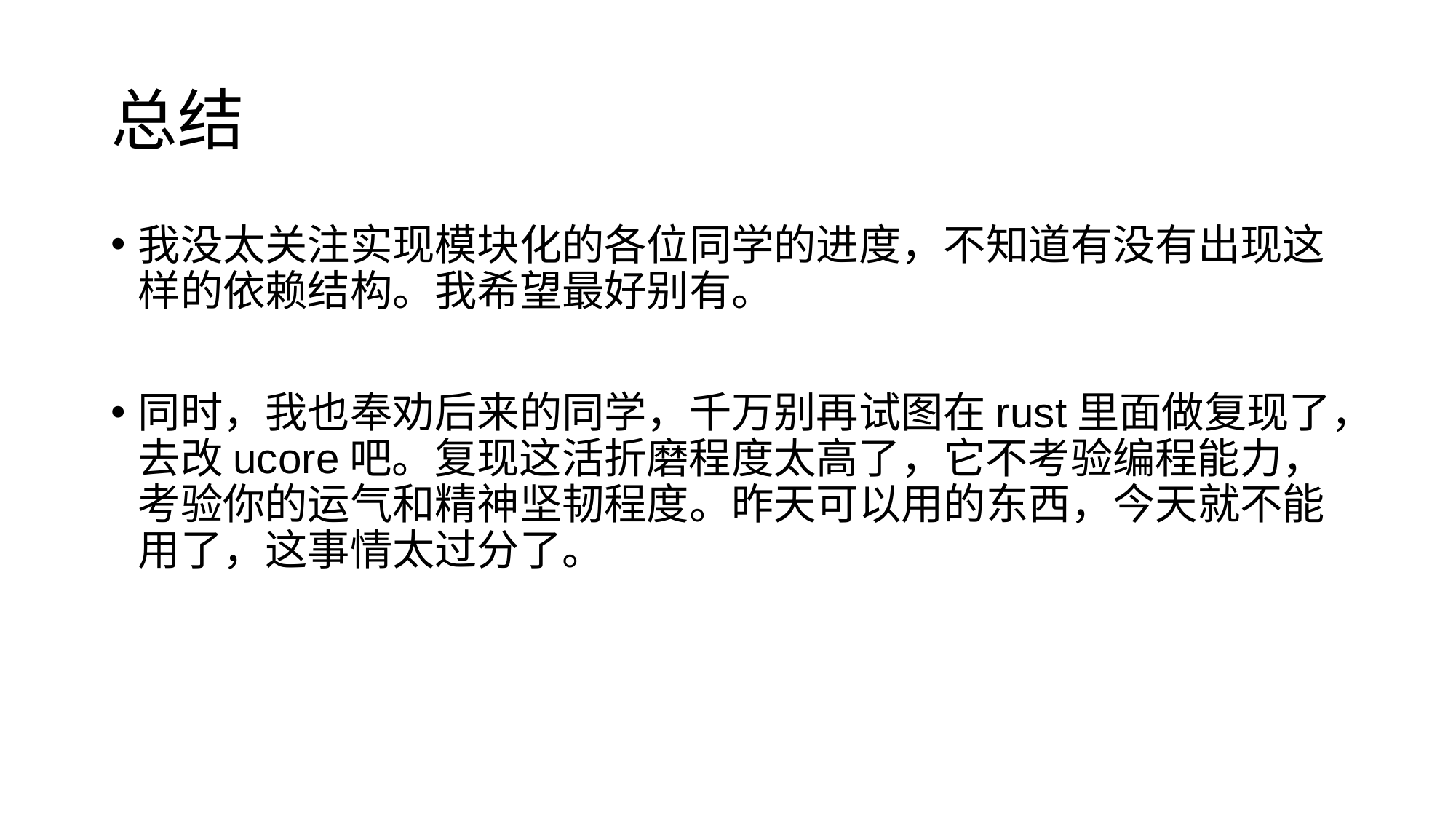

# 总结
我没太关注实现模块化的各位同学的进度，不知道有没有出现这样的依赖结构。我希望最好别有。

同时，我也奉劝后来的同学，千万别再试图在rust里面做复现了，去改ucore吧。复现这活折磨程度太高了，它不考验编程能力，考验你的运气和精神坚韧程度。昨天可以用的东西，今天就不能用了，这事情太过分了。